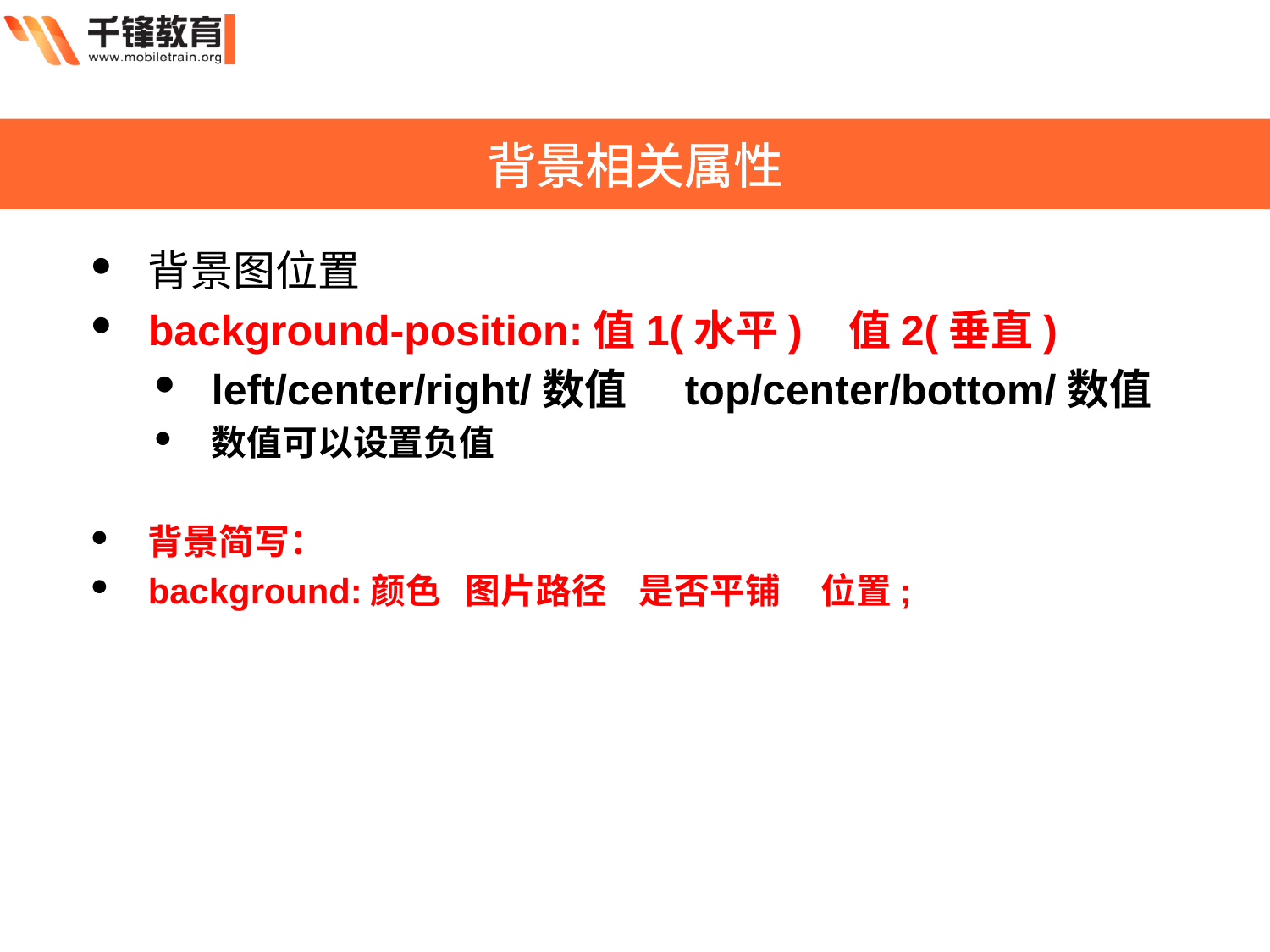

背景相关属性
背景图位置
background-position:值1(水平)   值2(垂直)
left/center/right/数值     top/center/bottom/数值
数值可以设置负值

背景简写：
background:颜色   图片路径    是否平铺     位置;